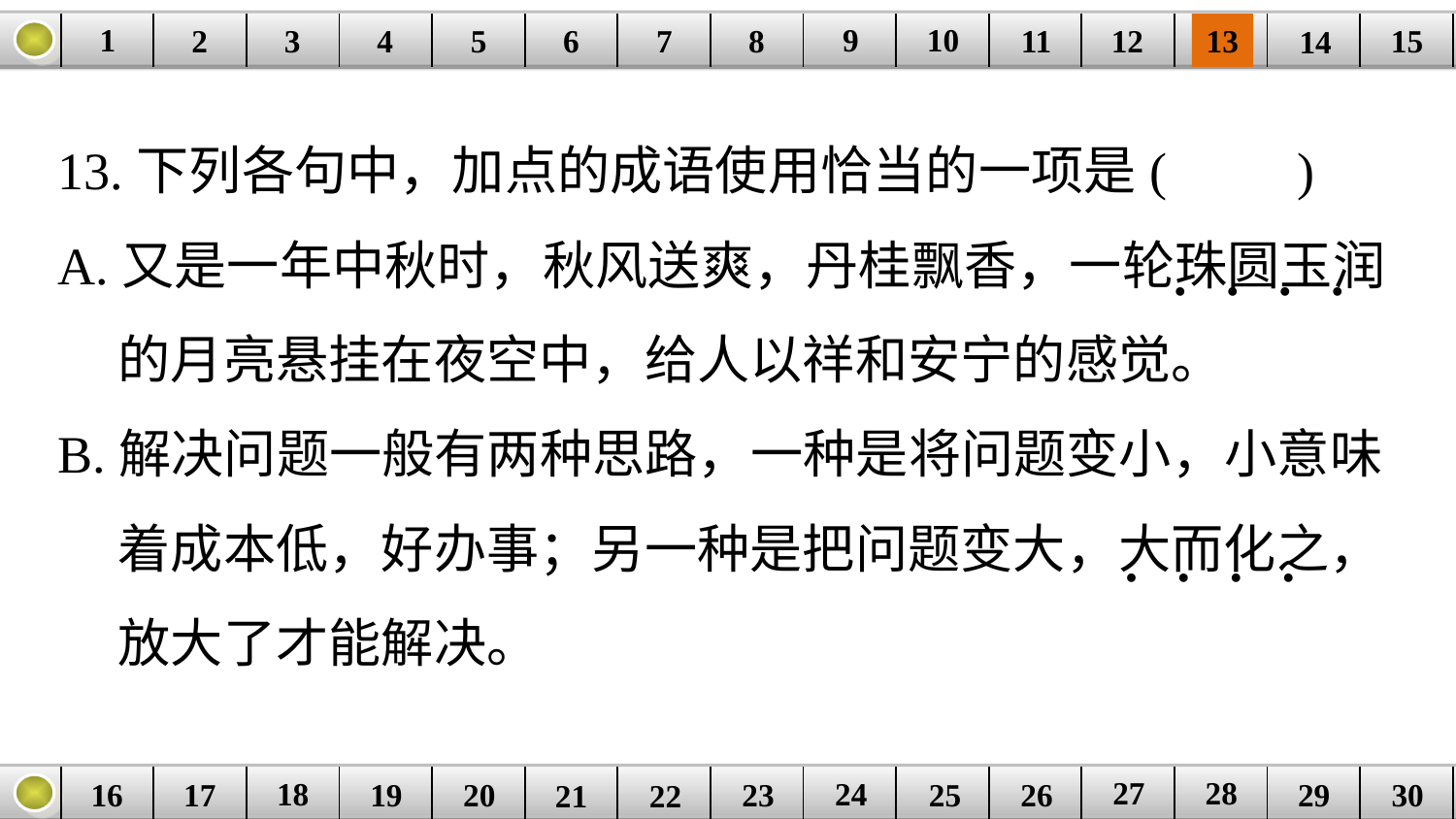

9
10
1
3
4
5
6
8
11
2
12
15
|  |  |  |  |  |  |  |  |  |  |  |  |  |  |  |
| --- | --- | --- | --- | --- | --- | --- | --- | --- | --- | --- | --- | --- | --- | --- |
7
13
14

13.下列各句中，加点的成语使用恰当的一项是(　　)
A.又是一年中秋时，秋风送爽，丹桂飘香，一轮珠圆玉润
    的月亮悬挂在夜空中，给人以祥和安宁的感觉。
B.解决问题一般有两种思路，一种是将问题变小，小意味
    着成本低，好办事；另一种是把问题变大，大而化之，
    放大了才能解决。
.   .   .   .
.   .   .   .

27
28
18
24
16
25
26
30
|  |  |  |  |  |  |  |  |  |  |  |  |  |  |  |
| --- | --- | --- | --- | --- | --- | --- | --- | --- | --- | --- | --- | --- | --- | --- |
23
17
19
20
29
21
22